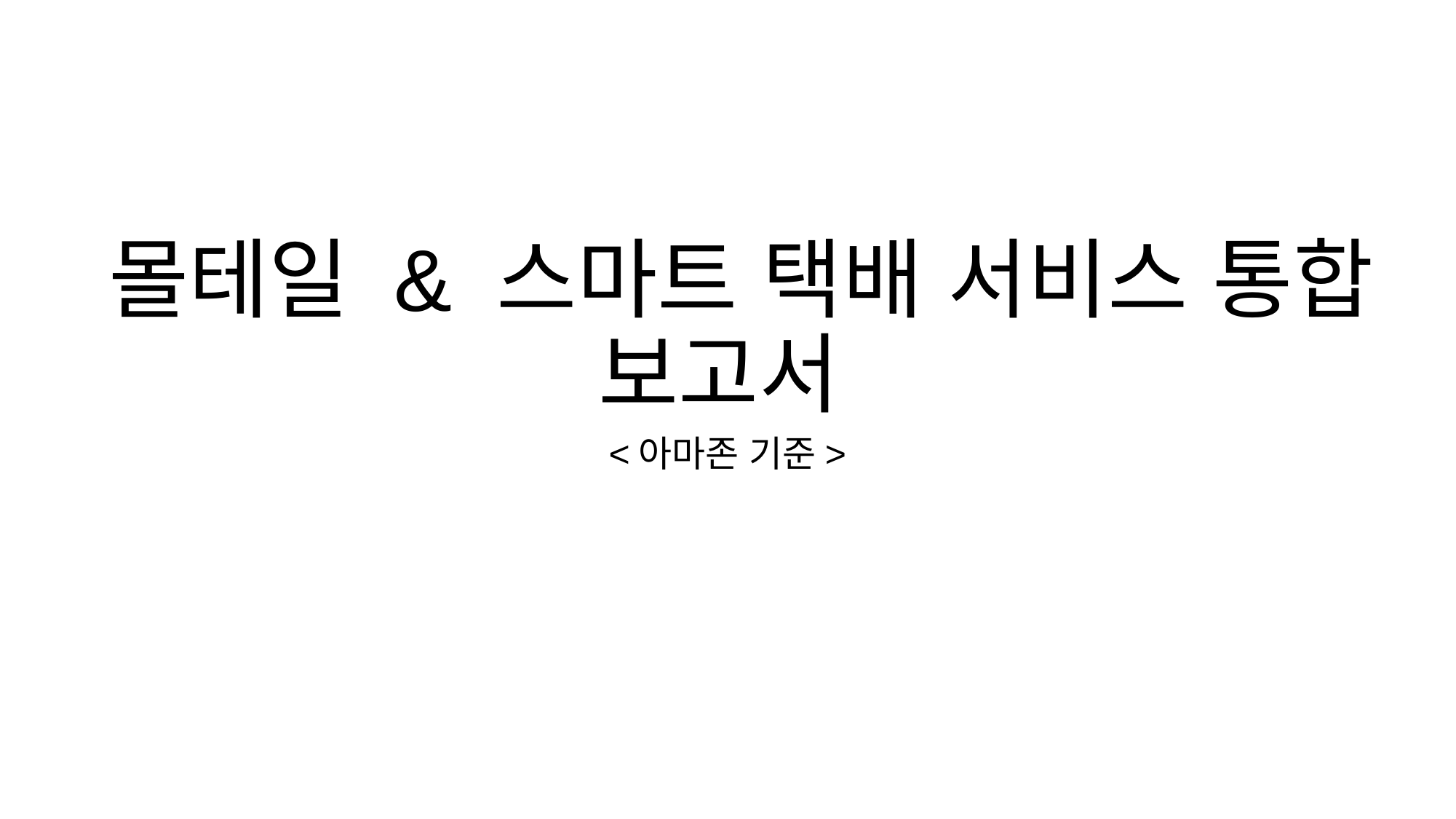

# 몰테일 & 스마트 택배 서비스 통합 보고서
<아마존 기준>